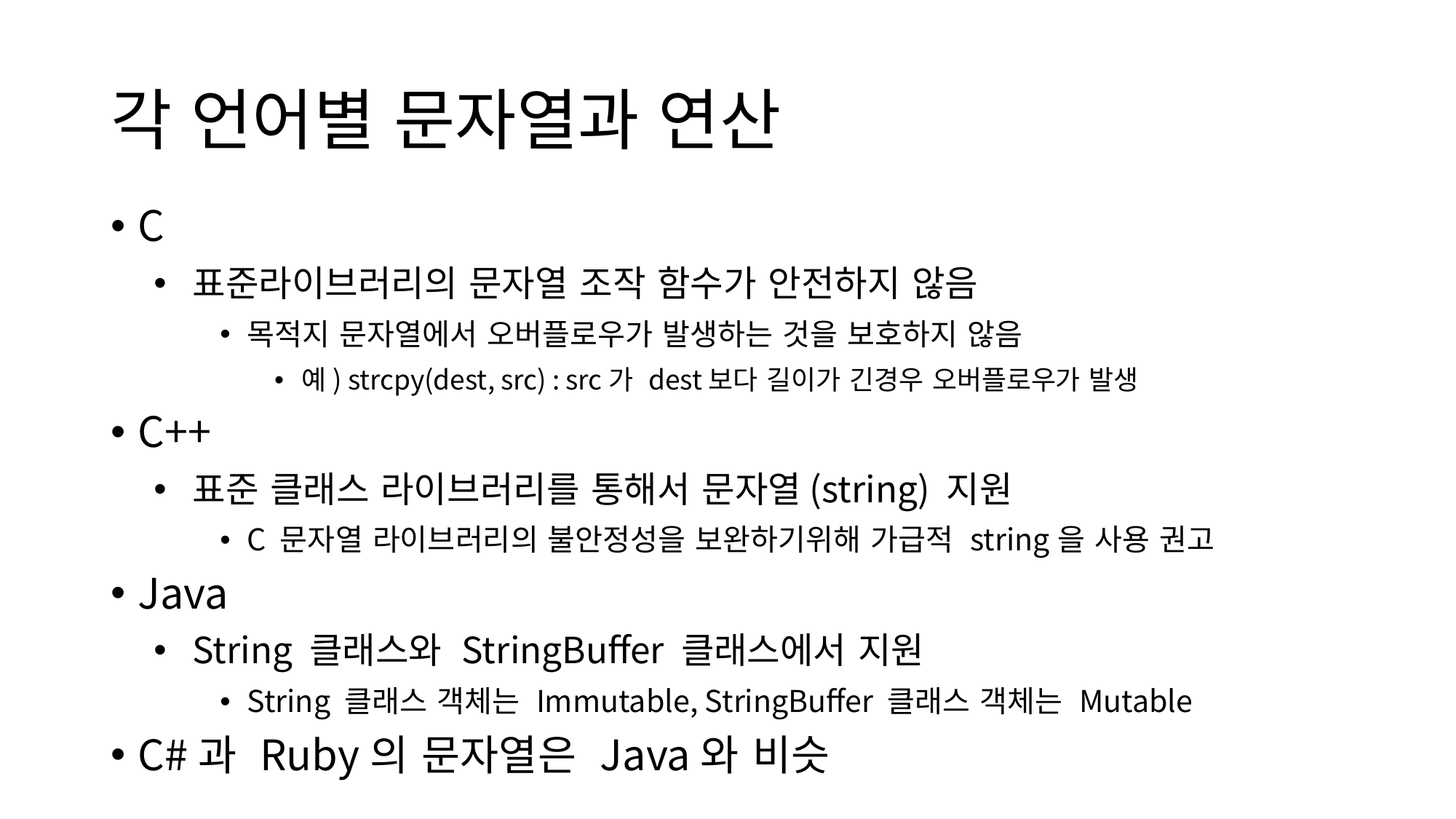

# 각 언어별 문자열과 연산
C
표준라이브러리의 문자열 조작 함수가 안전하지 않음
목적지 문자열에서 오버플로우가 발생하는 것을 보호하지 않음
예) strcpy(dest, src) : src가 dest보다 길이가 긴경우 오버플로우가 발생
C++
표준 클래스 라이브러리를 통해서 문자열(string) 지원
C 문자열 라이브러리의 불안정성을 보완하기위해 가급적 string을 사용 권고
Java
String 클래스와 StringBuffer 클래스에서 지원
String 클래스 객체는 Immutable, StringBuffer 클래스 객체는 Mutable
C#과 Ruby의 문자열은 Java와 비슷